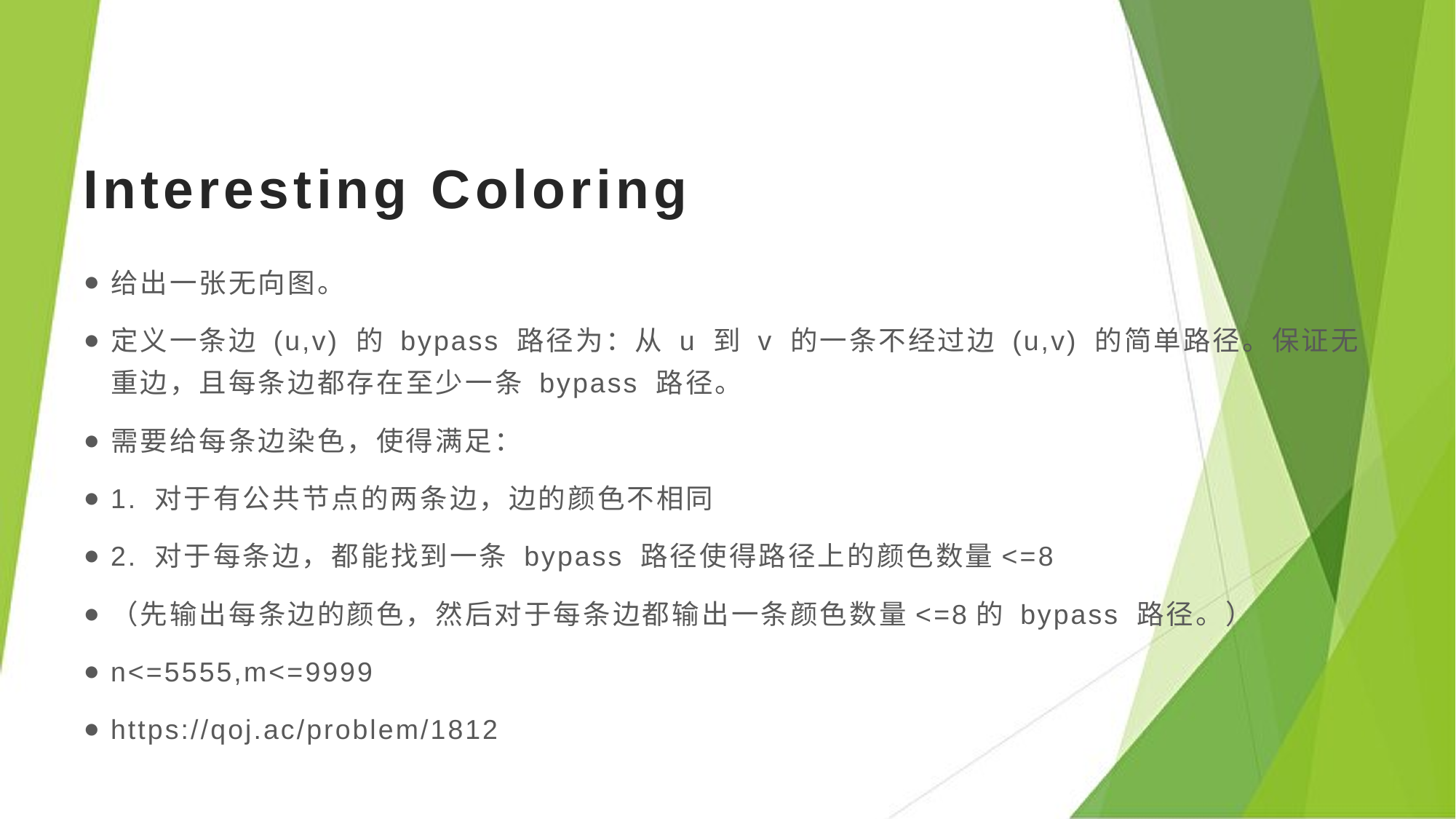

# Interesting Coloring
给出一张无向图。
定义一条边 (u,v) 的 bypass 路径为：从 u 到 v 的一条不经过边 (u,v) 的简单路径。保证无重边，且每条边都存在至少一条 bypass 路径。
需要给每条边染色，使得满足：
1. 对于有公共节点的两条边，边的颜色不相同
2. 对于每条边，都能找到一条 bypass 路径使得路径上的颜色数量<=8
（先输出每条边的颜色，然后对于每条边都输出一条颜色数量<=8的 bypass 路径。）
n<=5555,m<=9999
https://qoj.ac/problem/1812